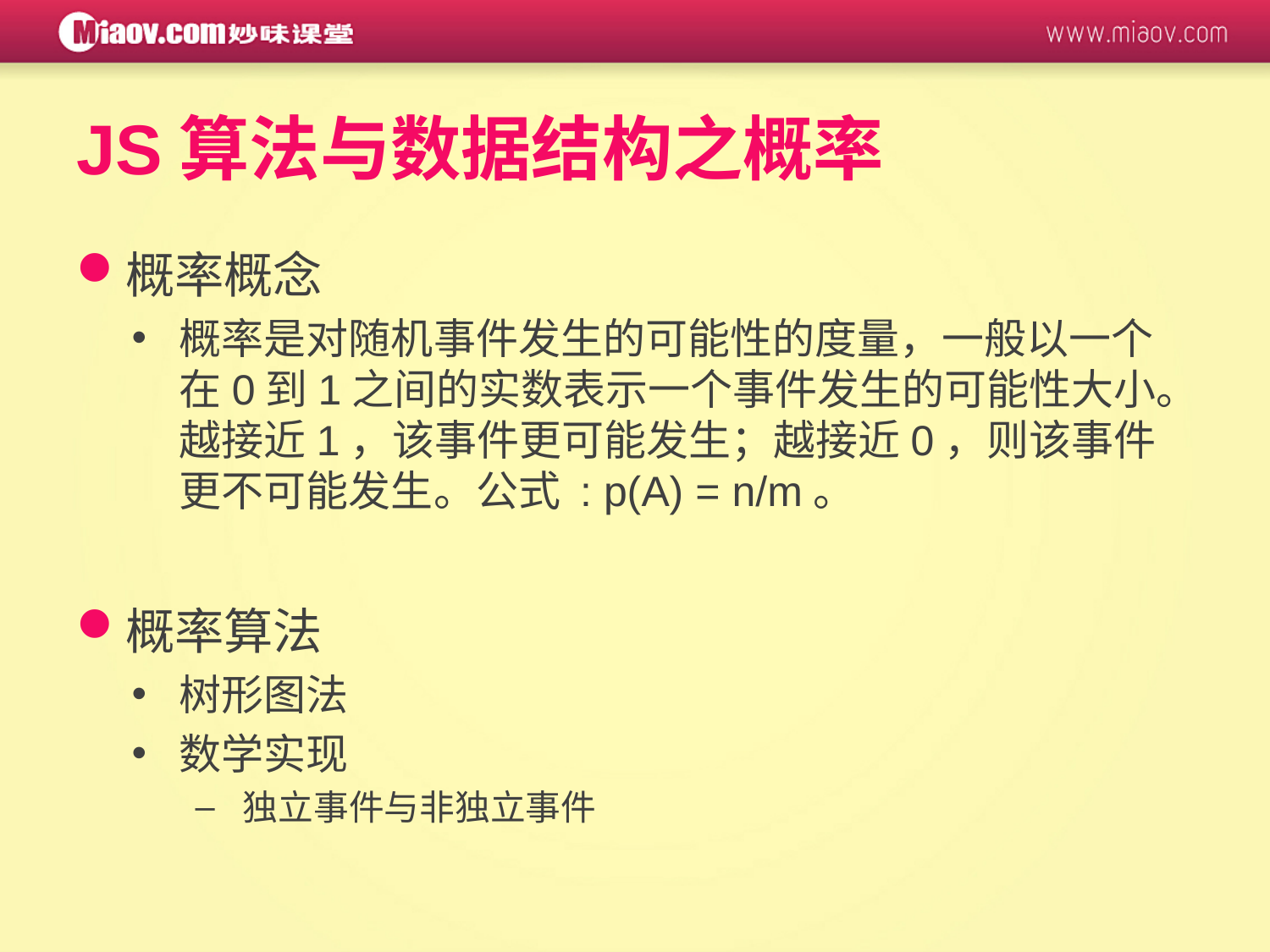

# JS算法与数据结构之概率
概率概念
概率是对随机事件发生的可能性的度量，一般以一个在0到1之间的实数表示一个事件发生的可能性大小。越接近1，该事件更可能发生；越接近0，则该事件更不可能发生。公式 : p(A) = n/m。

概率算法
树形图法
数学实现
独立事件与非独立事件